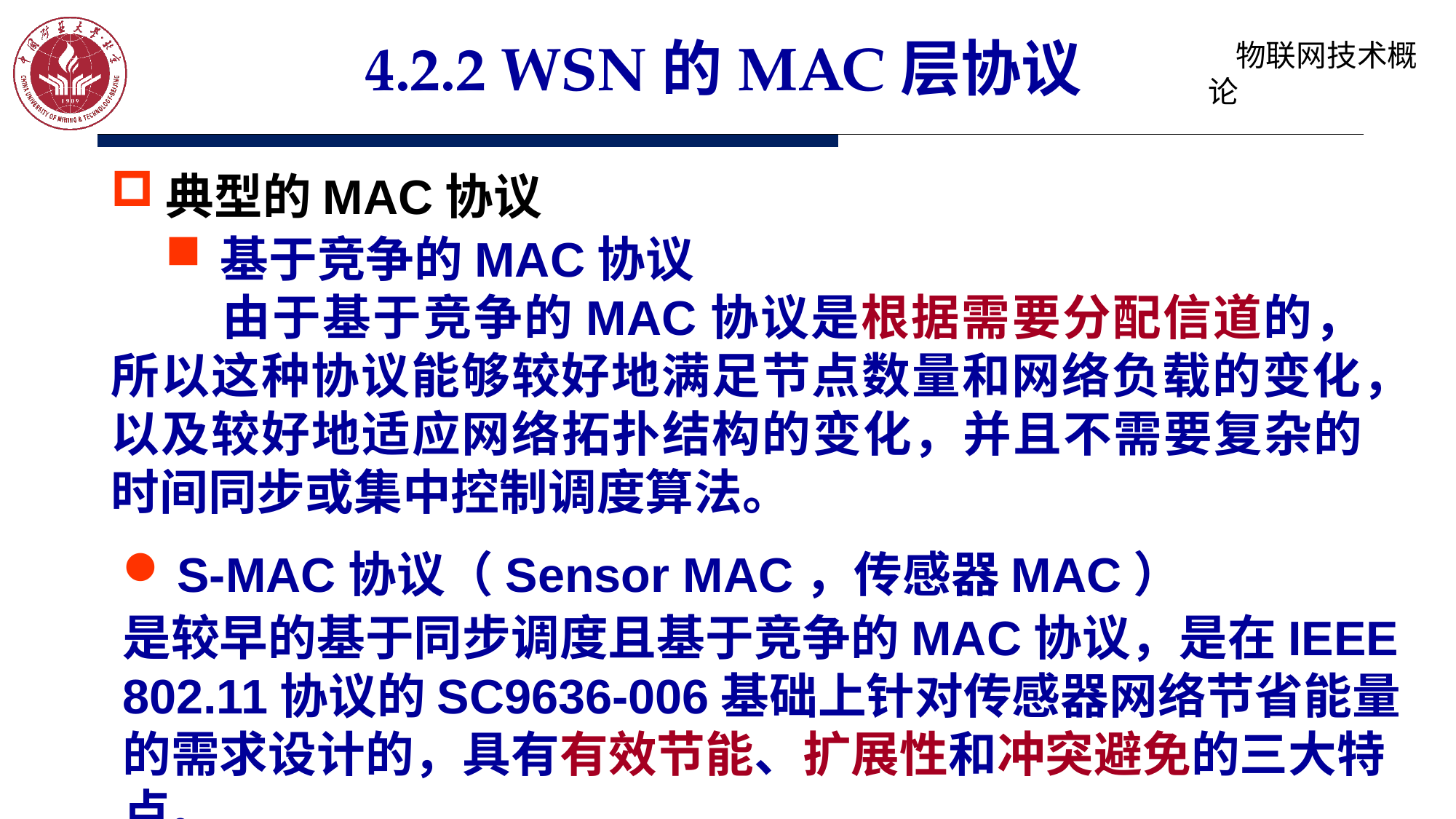

# 4.2.2 WSN的MAC层协议
典型的MAC协议
基于竞争的MAC协议
	由于基于竞争的MAC协议是根据需要分配信道的，所以这种协议能够较好地满足节点数量和网络负载的变化，以及较好地适应网络拓扑结构的变化，并且不需要复杂的时间同步或集中控制调度算法。

S-MAC协议（Sensor MAC，传感器MAC）
是较早的基于同步调度且基于竞争的MAC协议，是在IEEE 802.11协议的SC9636-006基础上针对传感器网络节省能量的需求设计的，具有有效节能、扩展性和冲突避免的三大特点。